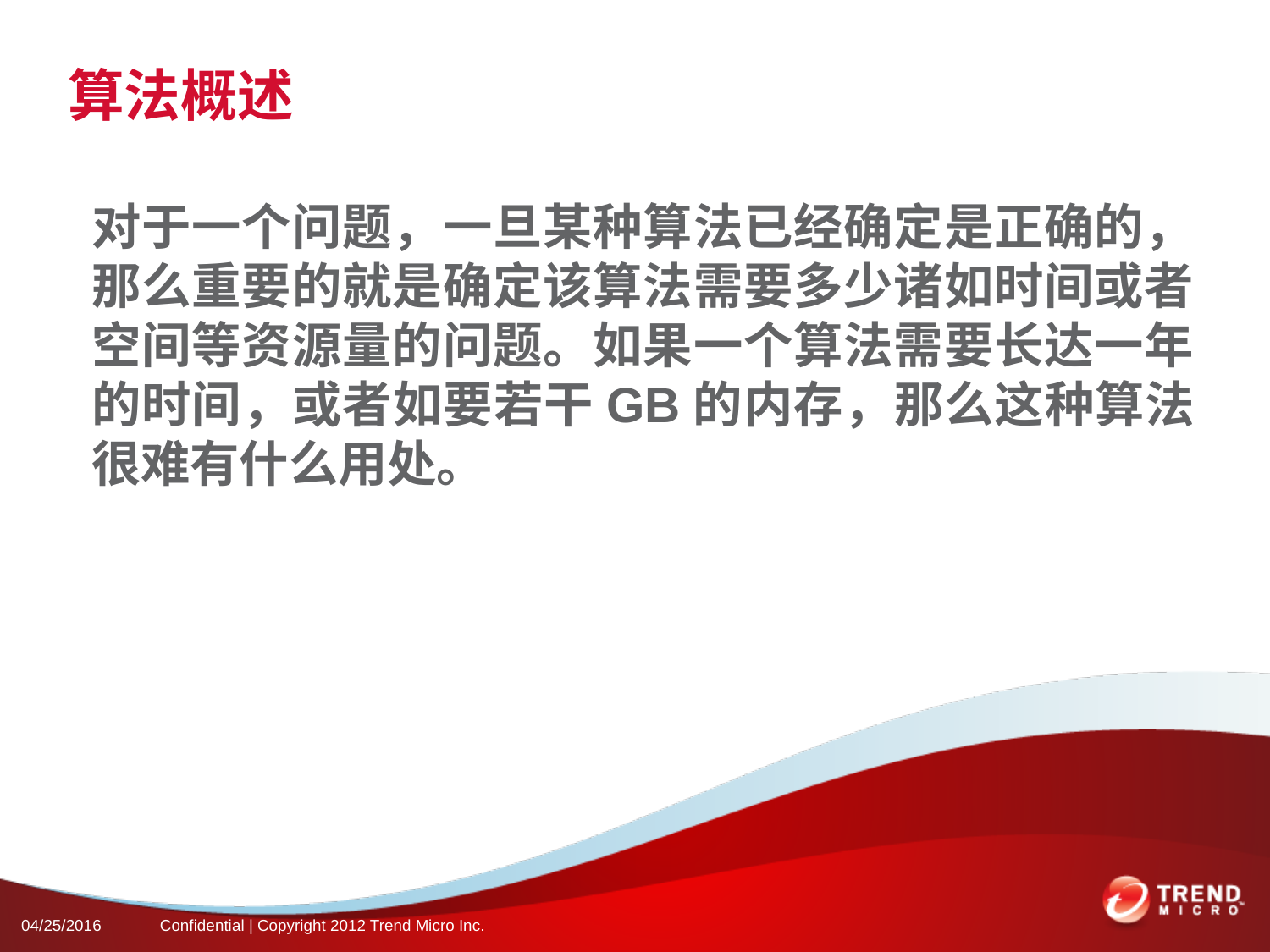

# 算法概述
对于一个问题，一旦某种算法已经确定是正确的，那么重要的就是确定该算法需要多少诸如时间或者空间等资源量的问题。如果一个算法需要长达一年的时间，或者如要若干GB的内存，那么这种算法很难有什么用处。
04/25/2016

Confidential | Copyright 2012 Trend Micro Inc.